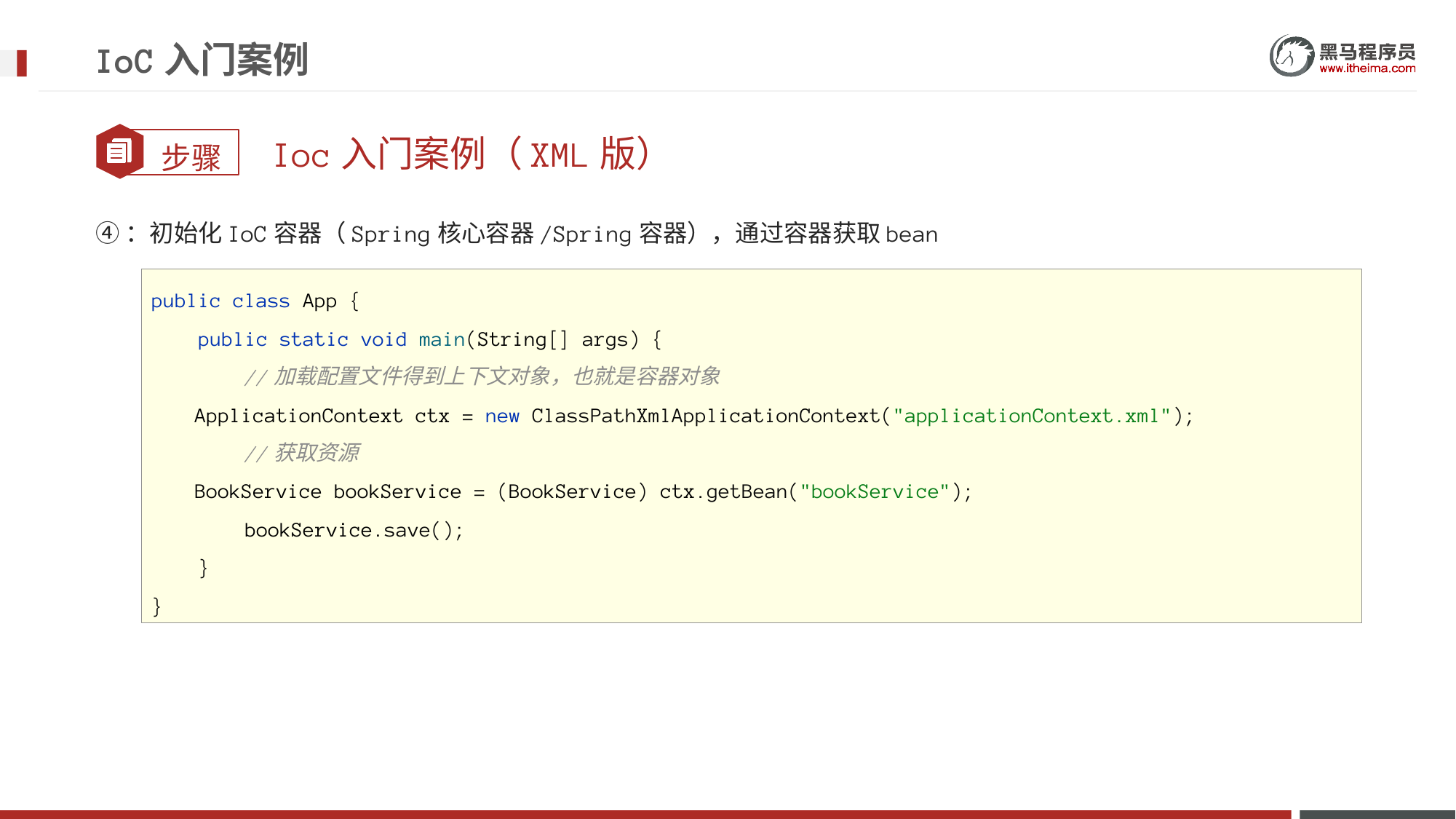

# IoC入门案例
Ioc入门案例（XML版）
④：初始化IoC容器（Spring核心容器/Spring容器），通过容器获取bean
public class App {
    public static void main(String[] args) {
        //加载配置文件得到上下文对象，也就是容器对象
        ApplicationContext ctx = new ClassPathXmlApplicationContext("applicationContext.xml");
        //获取资源
        BookService bookService = (BookService) ctx.getBean("bookService");
        bookService.save();
    }
}